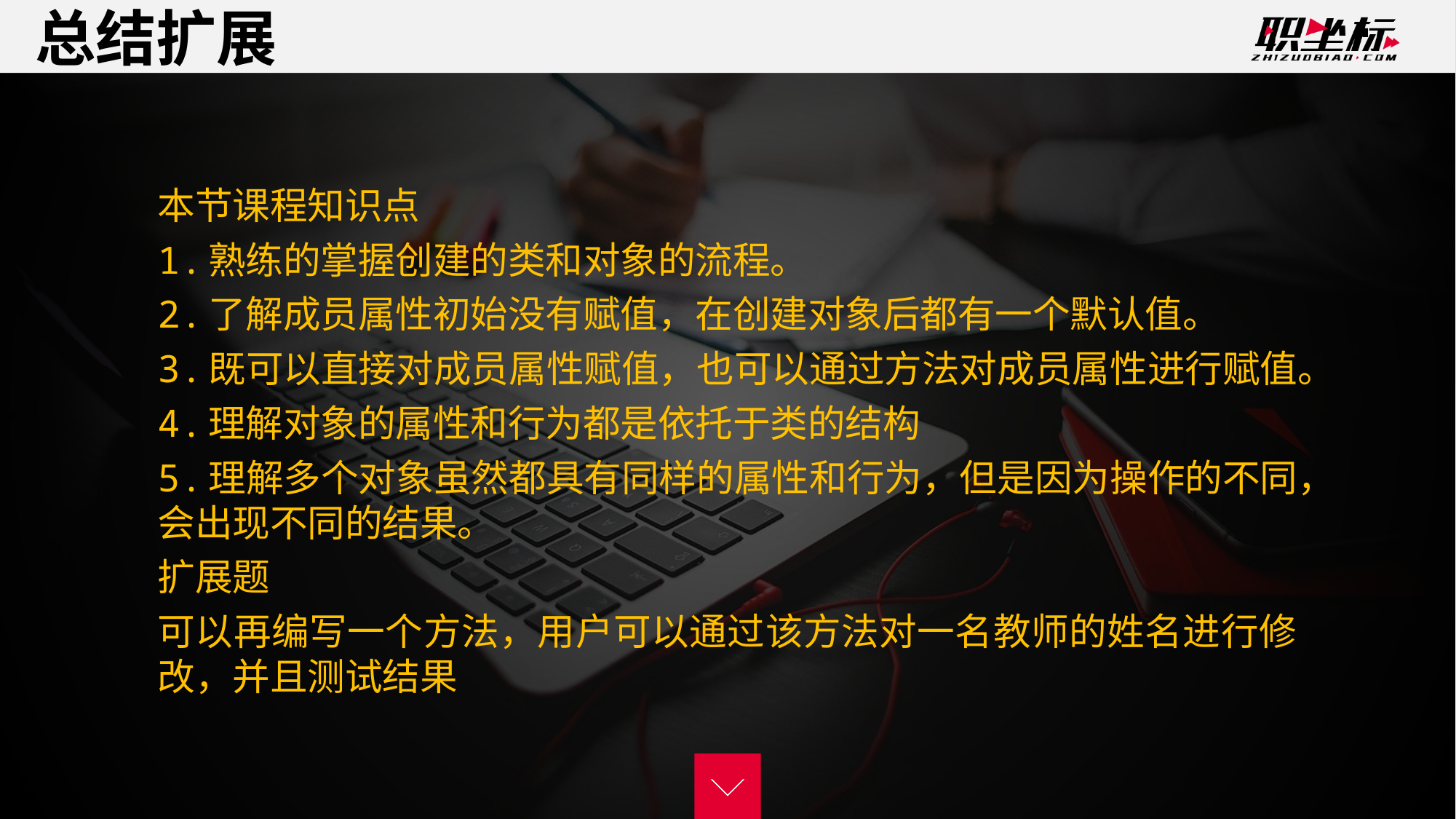

总结扩展

本节课程知识点
1.熟练的掌握创建的类和对象的流程。
2.了解成员属性初始没有赋值，在创建对象后都有一个默认值。
3.既可以直接对成员属性赋值，也可以通过方法对成员属性进行赋值。
4.理解对象的属性和行为都是依托于类的结构
5.理解多个对象虽然都具有同样的属性和行为，但是因为操作的不同，会出现不同的结果。
扩展题
可以再编写一个方法，用户可以通过该方法对一名教师的姓名进行修改，并且测试结果